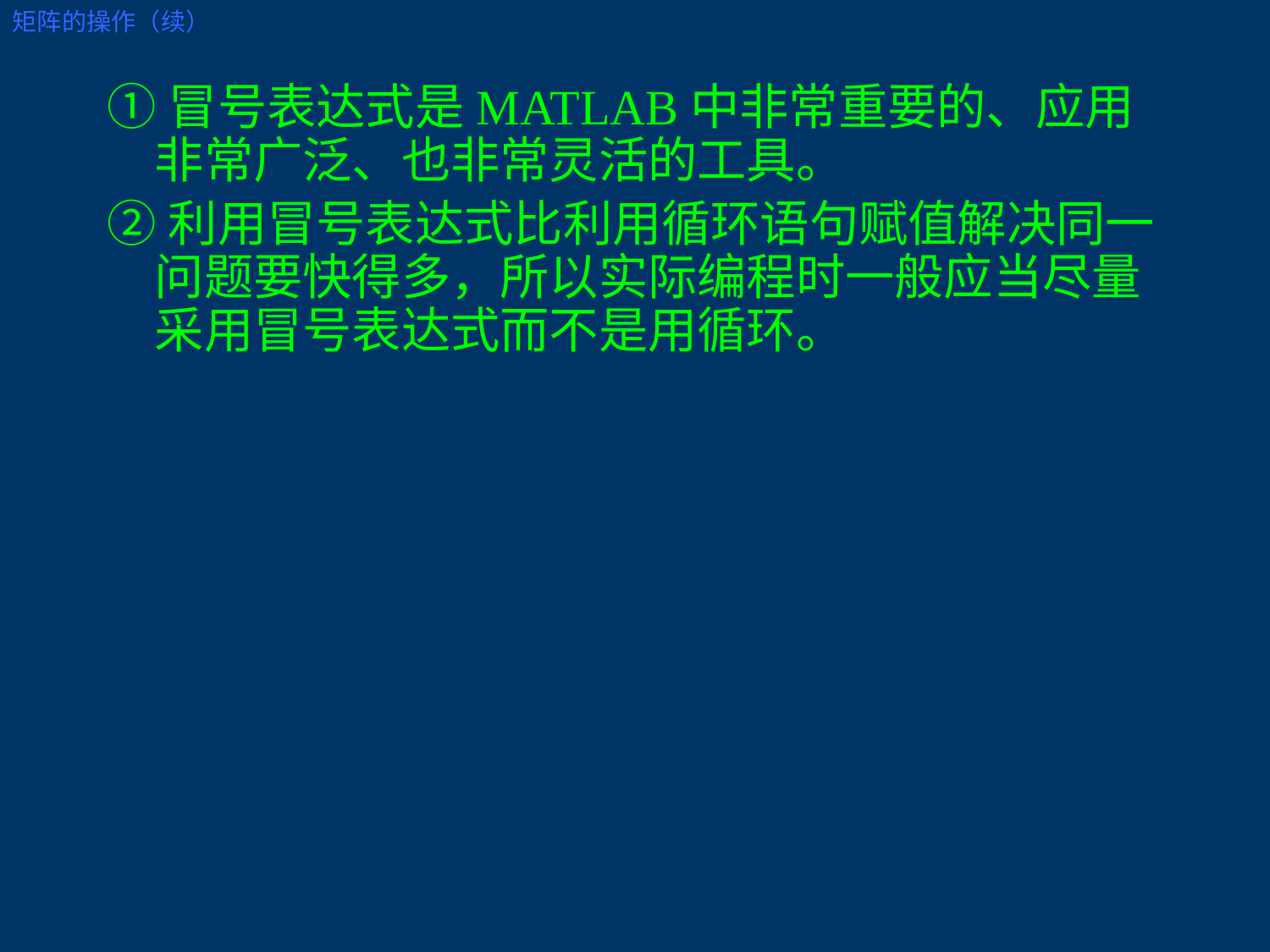

矩阵的操作（续）
①冒号表达式是MATLAB中非常重要的、应用非常广泛、也非常灵活的工具。
②利用冒号表达式比利用循环语句赋值解决同一问题要快得多，所以实际编程时一般应当尽量采用冒号表达式而不是用循环。